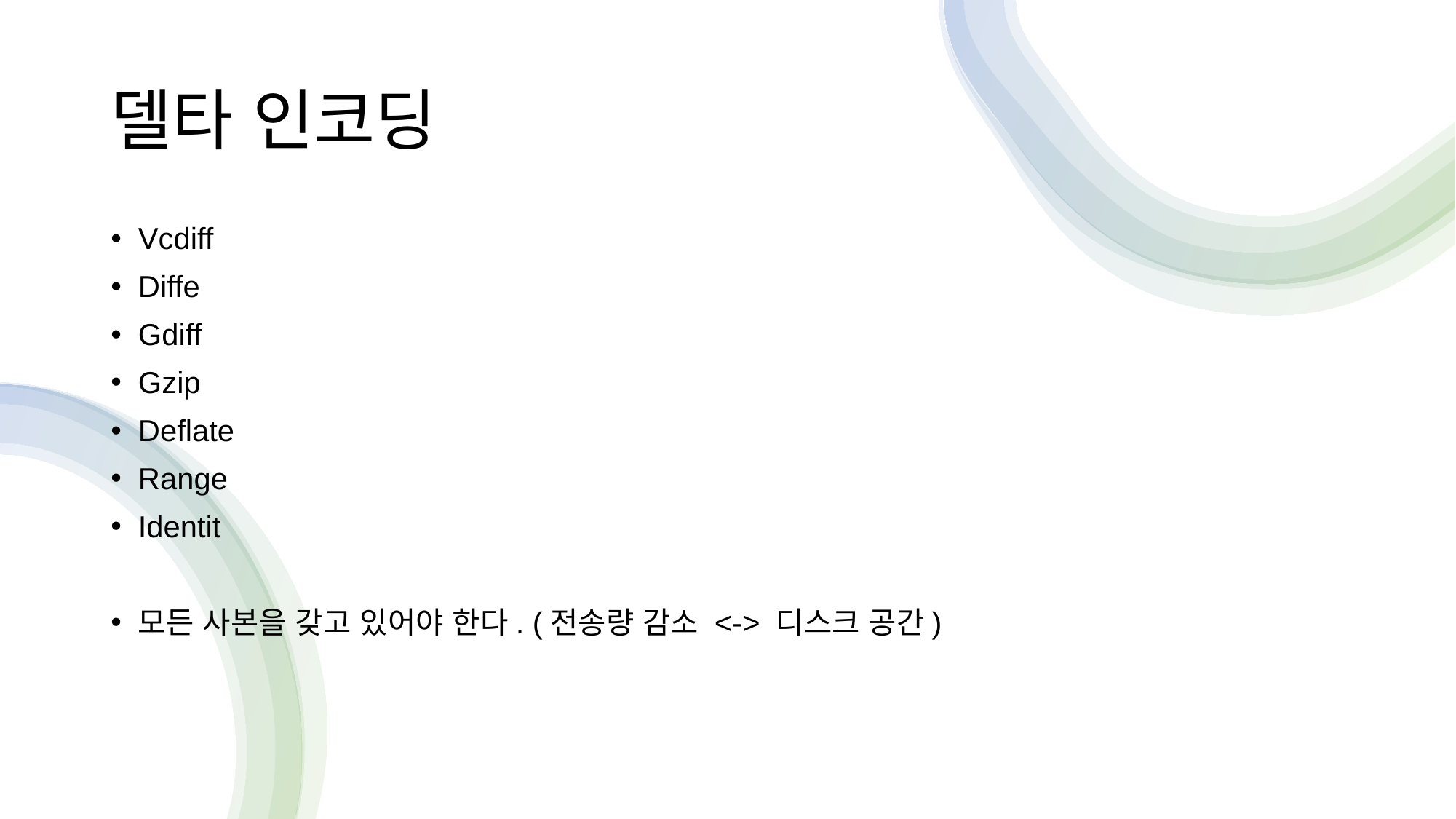

#
델타 인코딩
Vcdiff
Diffe
Gdiff
Gzip
Deflate
Range
Identit

모든 사본을 갖고 있어야 한다. (전송량 감소 <-> 디스크 공간)